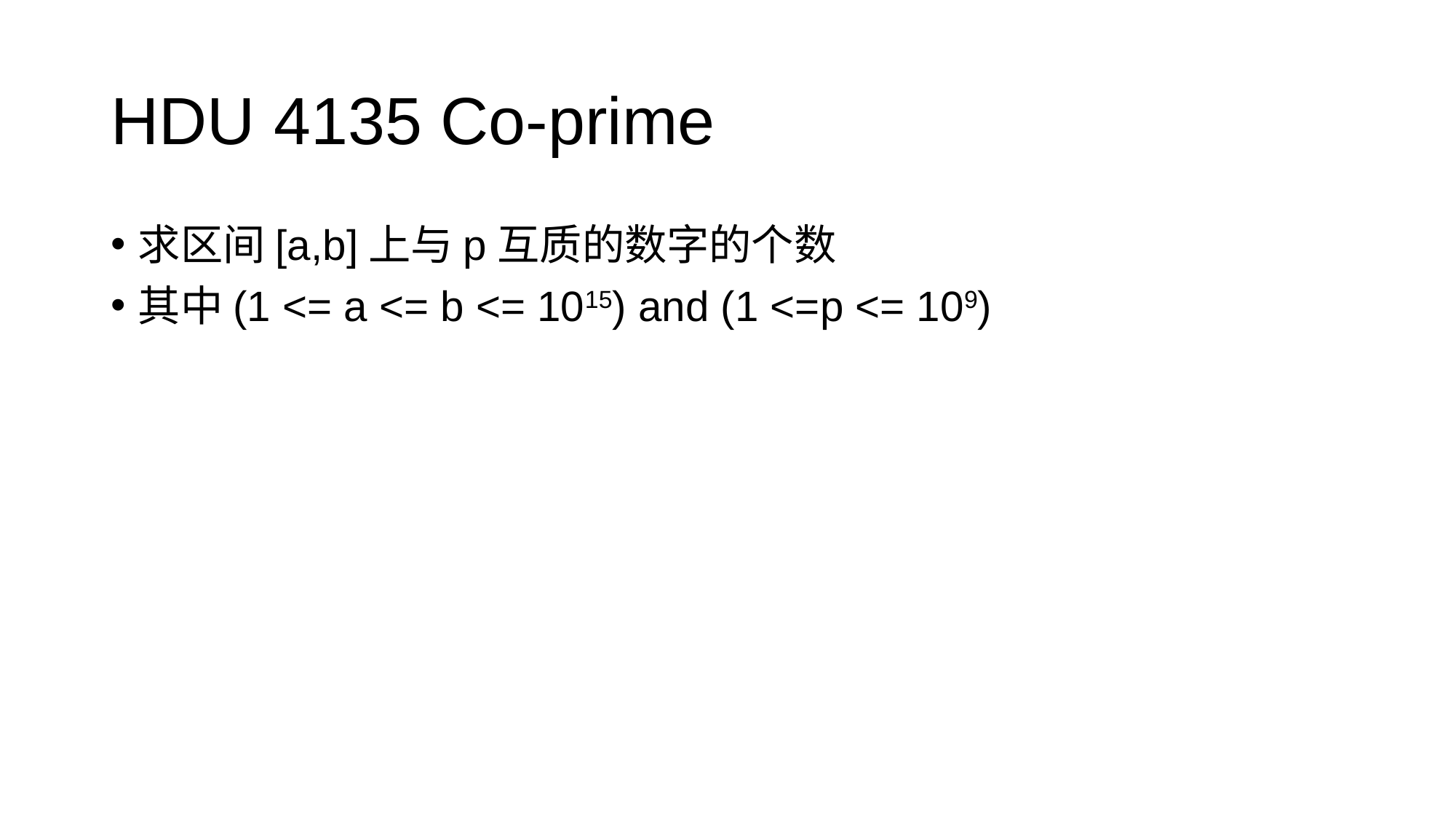

# HDU 4135 Co-prime
求区间[a,b]上与p互质的数字的个数
其中(1 <= a <= b <= 1015) and (1 <=p <= 109)